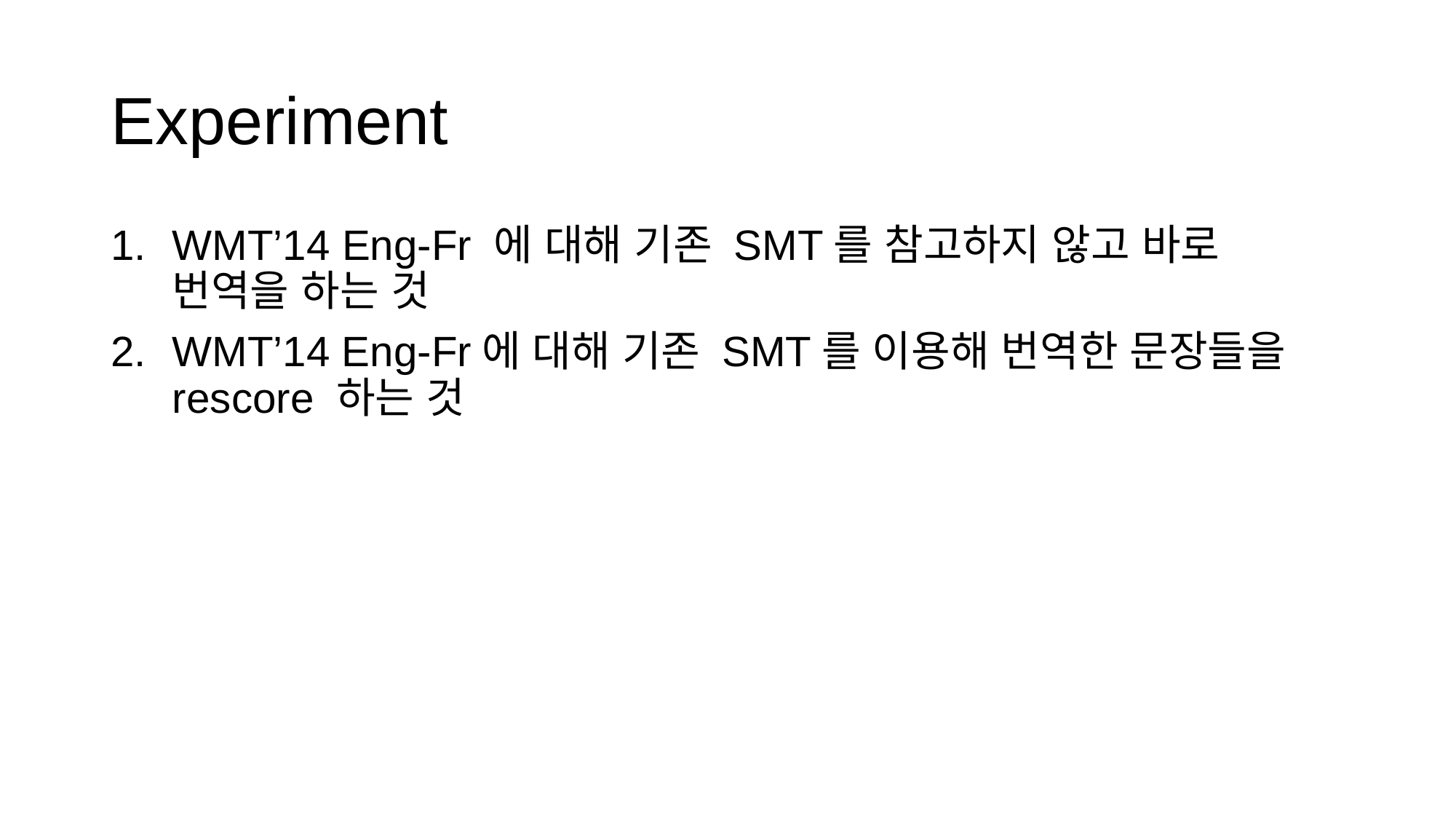

# Experiment
WMT’14 Eng-Fr 에 대해 기존 SMT를 참고하지 않고 바로 번역을 하는 것
WMT’14 Eng-Fr에 대해 기존 SMT를 이용해 번역한 문장들을 rescore 하는 것